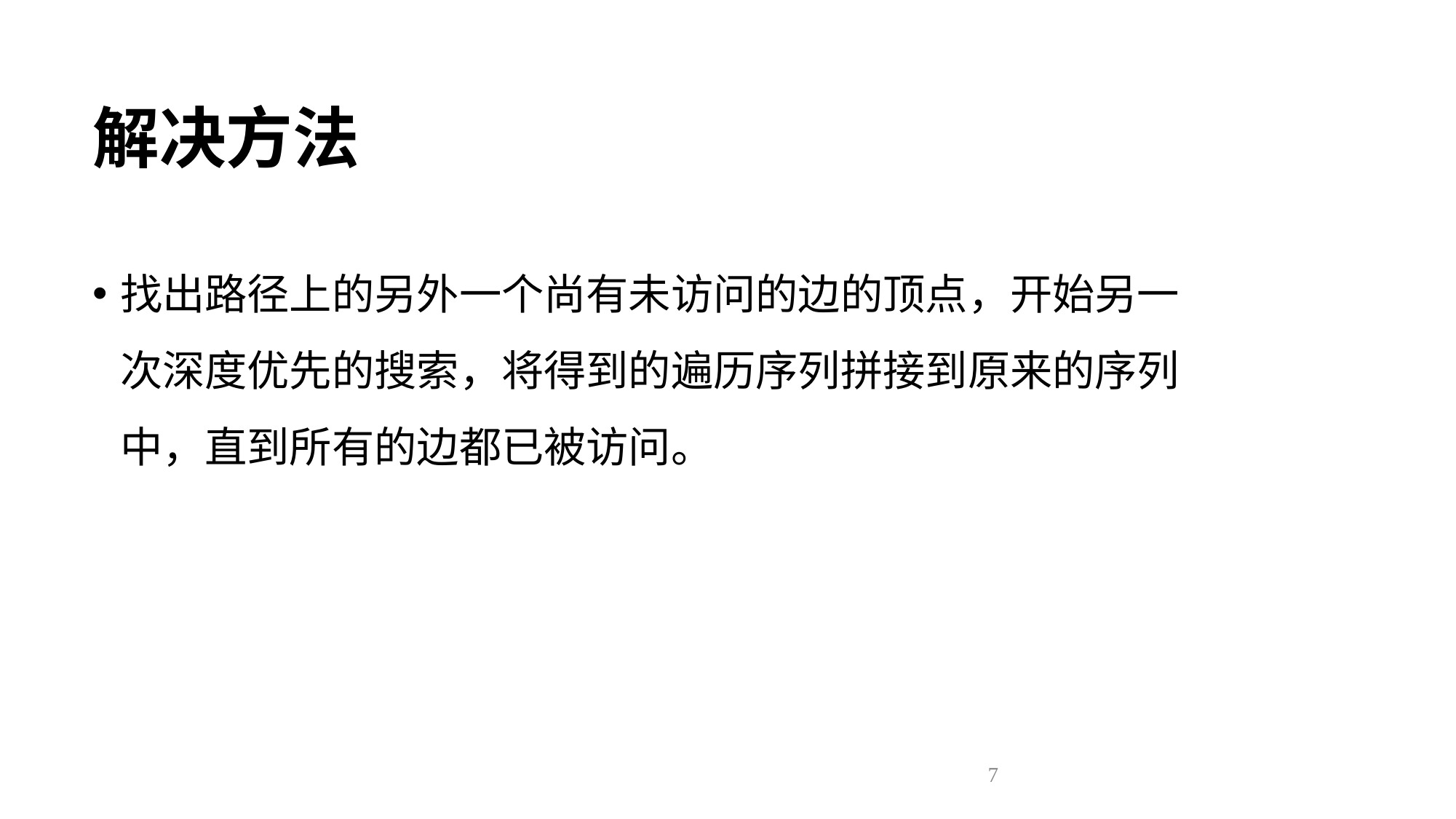

# 解决方法
找出路径上的另外一个尚有未访问的边的顶点，开始另一次深度优先的搜索，将得到的遍历序列拼接到原来的序列中，直到所有的边都已被访问。
7